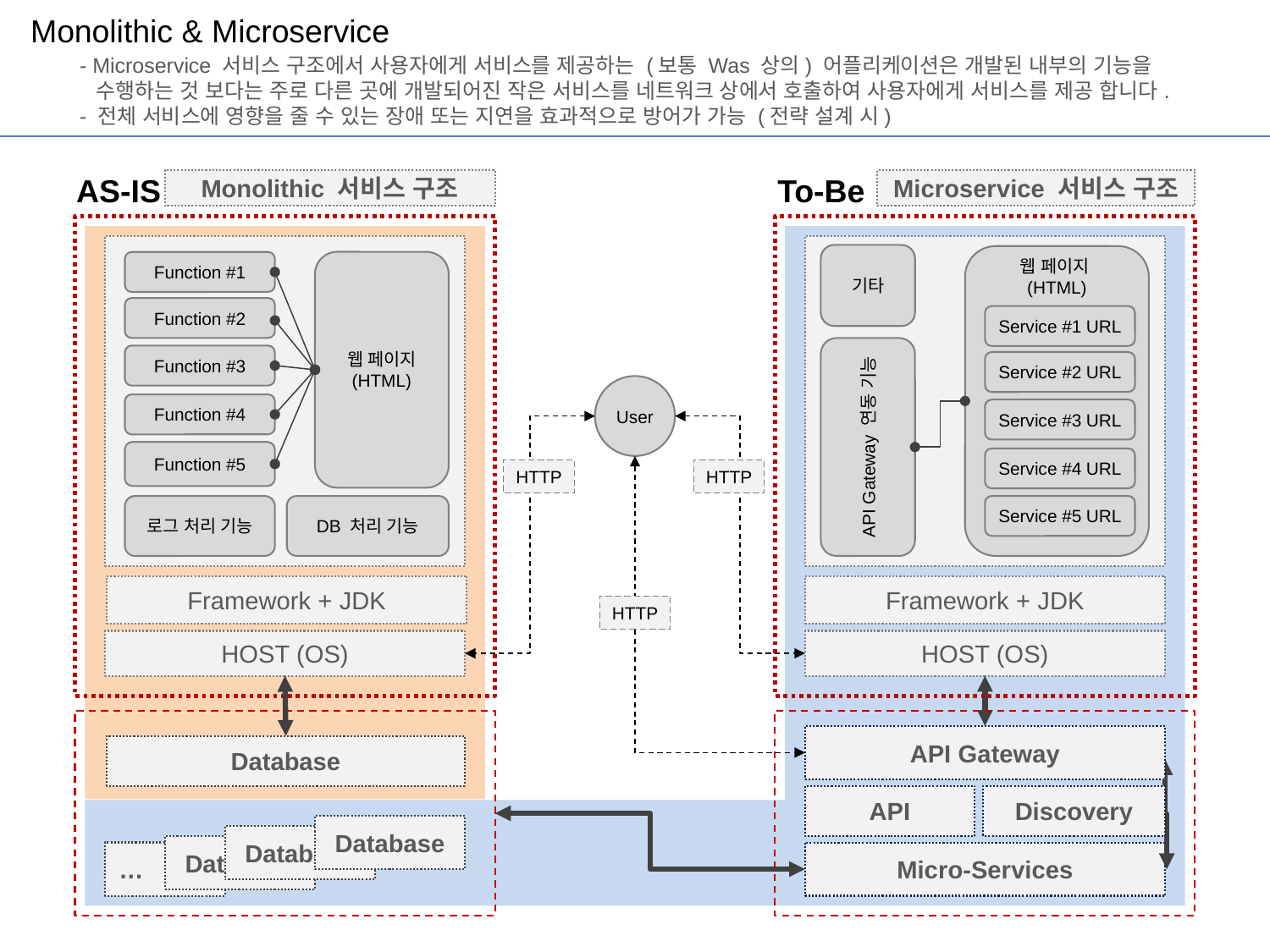

Monolithic & Microservice
- Microservice 서비스 구조에서 사용자에게 서비스를 제공하는 (보통 Was 상의) 어플리케이션은 개발된 내부의 기능을
  수행하는 것 보다는 주로 다른 곳에 개발되어진 작은 서비스를 네트워크 상에서 호출하여 사용자에게 서비스를 제공 합니다.
- 전체 서비스에 영향을 줄 수 있는 장애 또는 지연을 효과적으로 방어가 가능 (전략 설계 시)
AS-IS
To-Be
Monolithic 서비스 구조
Microservice 서비스 구조

기타
웹 페이지
(HTML)
웹 페이지
(HTML)
Function #1
Function #2
Service #1 URL
API Gateway 연동 기능
Function #3
Service #2 URL
User
Function #4
Service #3 URL
Function #5
Service #4 URL
HTTP
HTTP
Service #5 URL
DB 처리 기능
로그 처리 기능
Framework + JDK
Framework + JDK
HTTP
HOST (OS)
HOST (OS)

API Gateway
Database
API
Discovery

Database
Database
Database
  …
Micro-Services